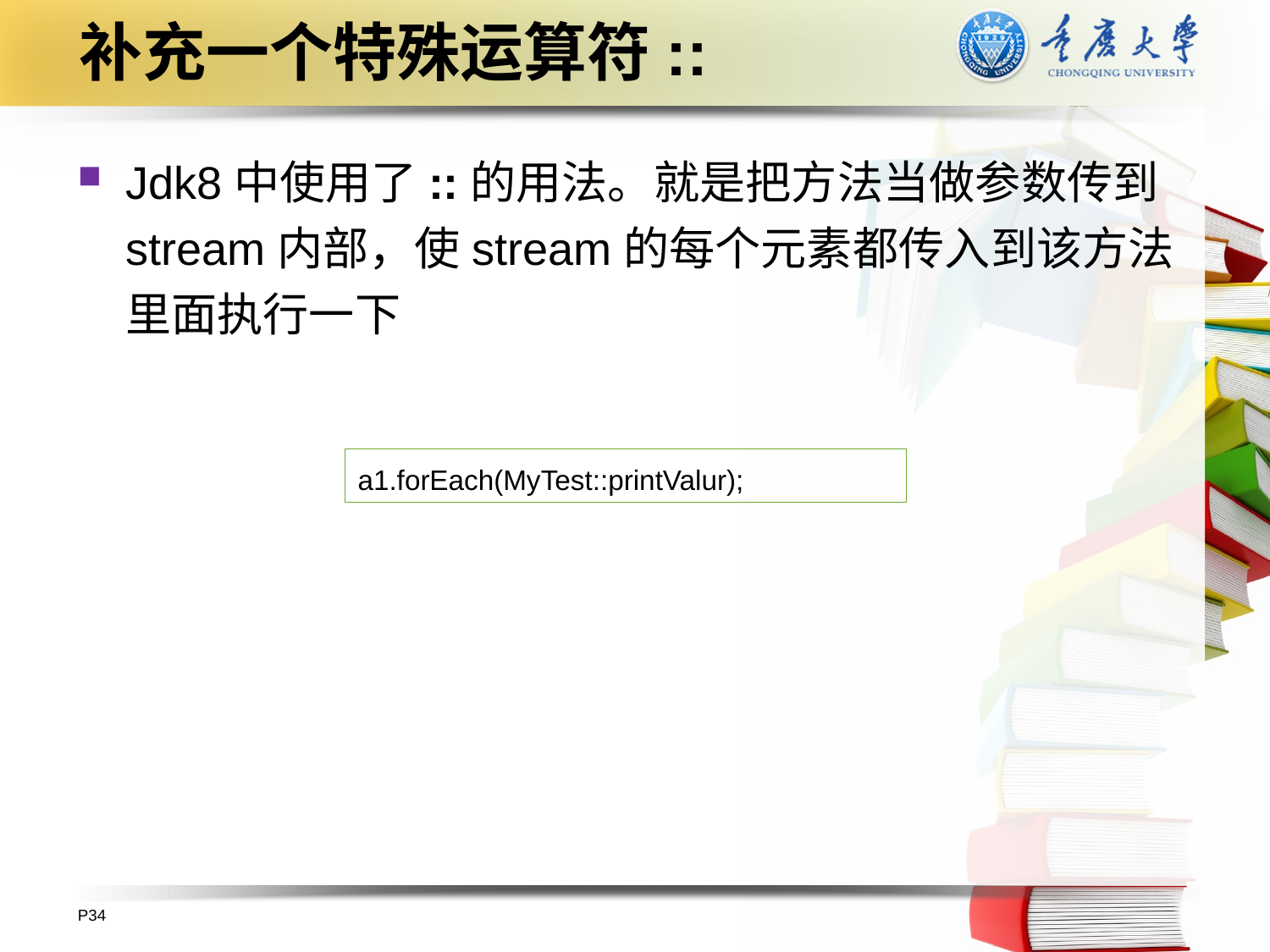

# 补充一个特殊运算符::
Jdk8中使用了::的用法。就是把方法当做参数传到stream内部，使stream的每个元素都传入到该方法里面执行一下
a1.forEach(MyTest::printValur);
P34